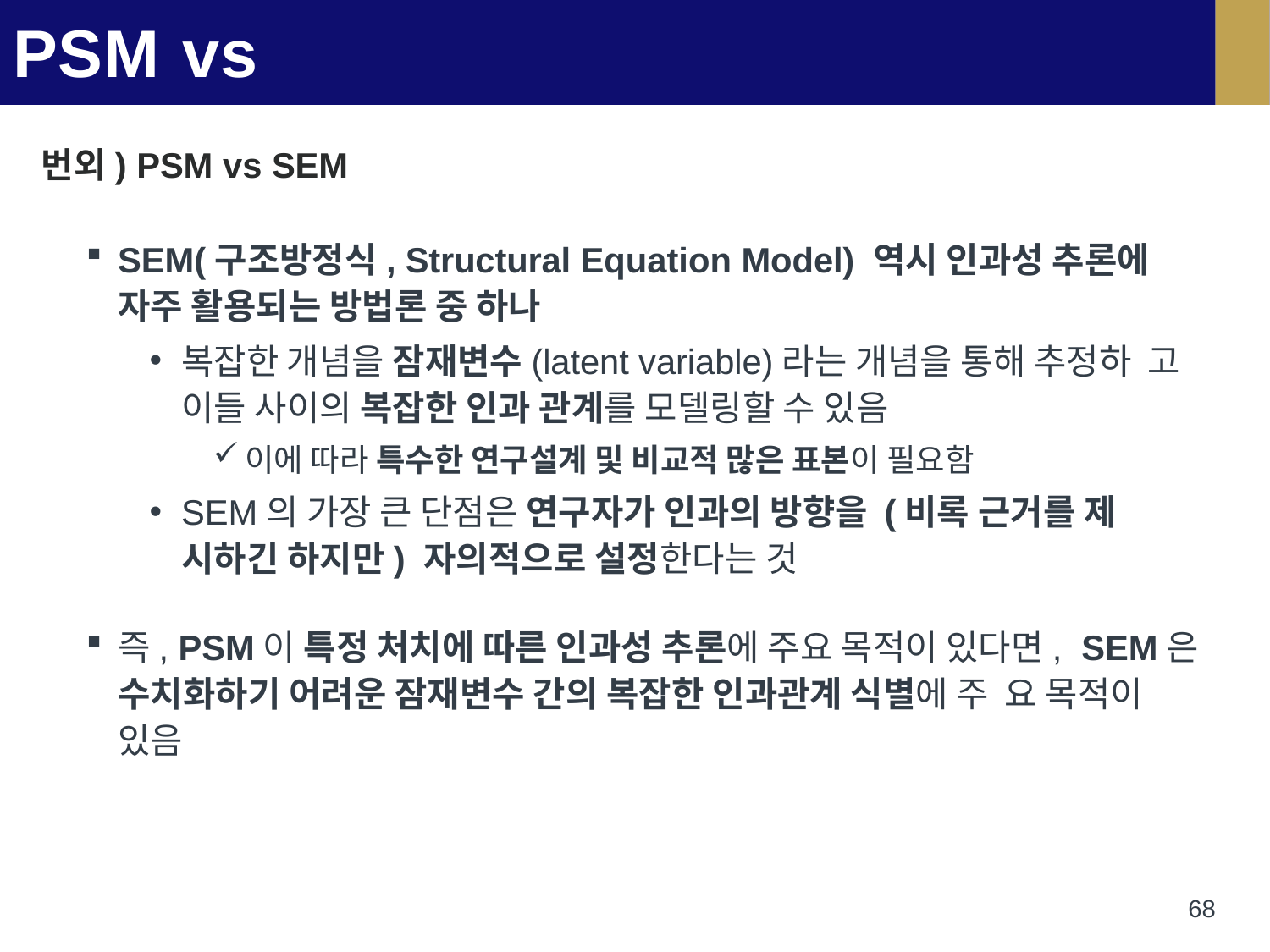

# PSM vs SEM
번외) PSM vs SEM

SEM(구조방정식, Structural Equation Model) 역시 인과성 추론에  자주 활용되는 방법론 중 하나
복잡한 개념을 잠재변수(latent variable)라는 개념을 통해 추정하  고 이들 사이의 복잡한 인과 관계를 모델링할 수 있음
이에 따라 특수한 연구설계 및 비교적 많은 표본이 필요함
SEM의 가장 큰 단점은 연구자가 인과의 방향을 (비록 근거를 제  시하긴 하지만) 자의적으로 설정한다는 것

즉, PSM이 특정 처치에 따른 인과성 추론에 주요 목적이 있다면,  SEM은 수치화하기 어려운 잠재변수 간의 복잡한 인과관계 식별에 주  요 목적이 있음
68